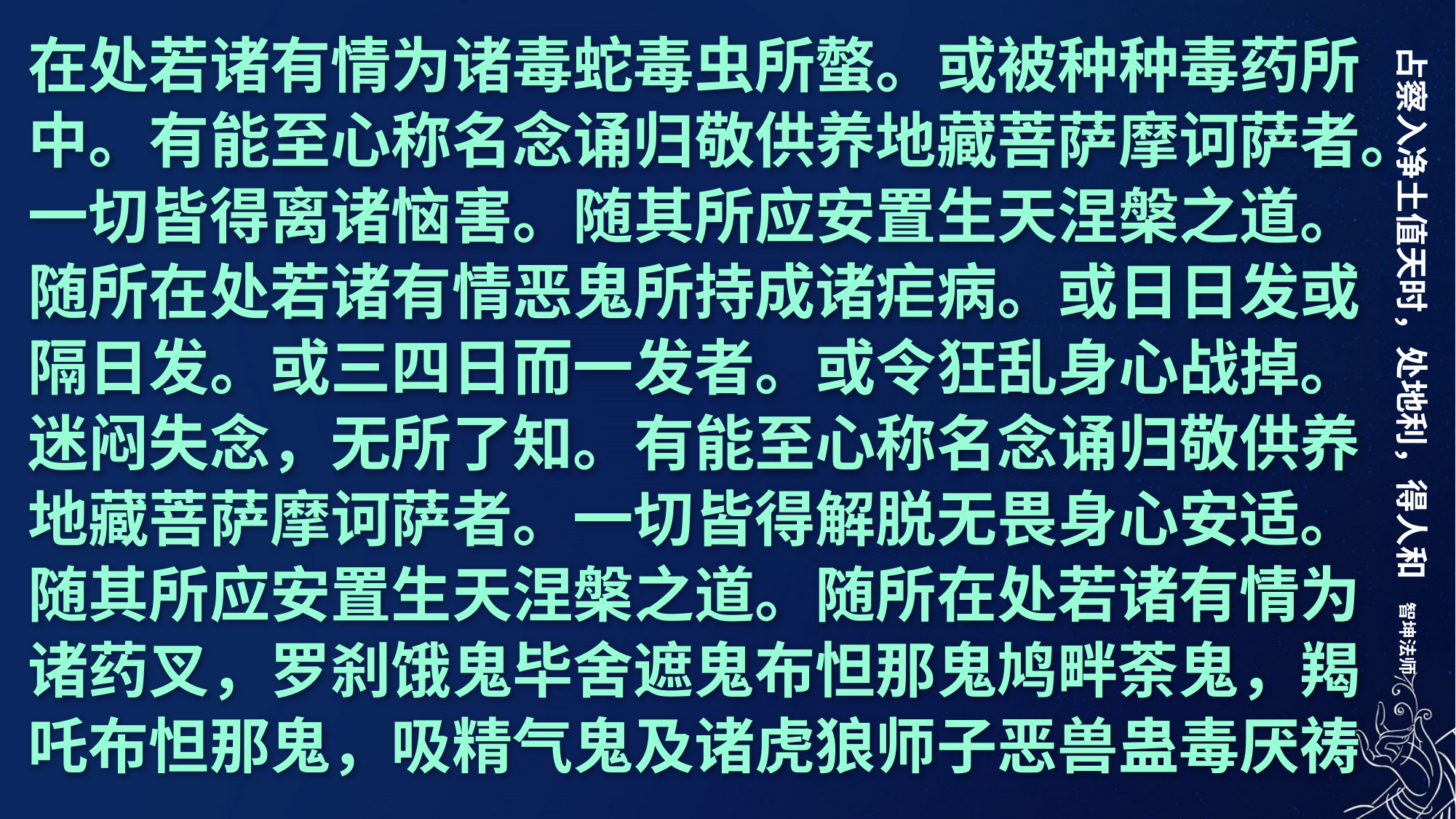

在处若诸有情为诸毒蛇毒虫所螫。或被种种毒药所中。有能至心称名念诵归敬供养地藏菩萨摩诃萨者。一切皆得离诸恼害。随其所应安置生天涅槃之道。随所在处若诸有情恶鬼所持成诸疟病。或日日发或隔日发。或三四日而一发者。或令狂乱身心战掉。迷闷失念，无所了知。有能至心称名念诵归敬供养地藏菩萨摩诃萨者。一切皆得解脱无畏身心安适。随其所应安置生天涅槃之道。随所在处若诸有情为诸药叉，罗刹饿鬼毕舍遮鬼布怛那鬼鸠畔荼鬼，羯吒布怛那鬼，吸精气鬼及诸虎狼师子恶兽蛊毒厌祷